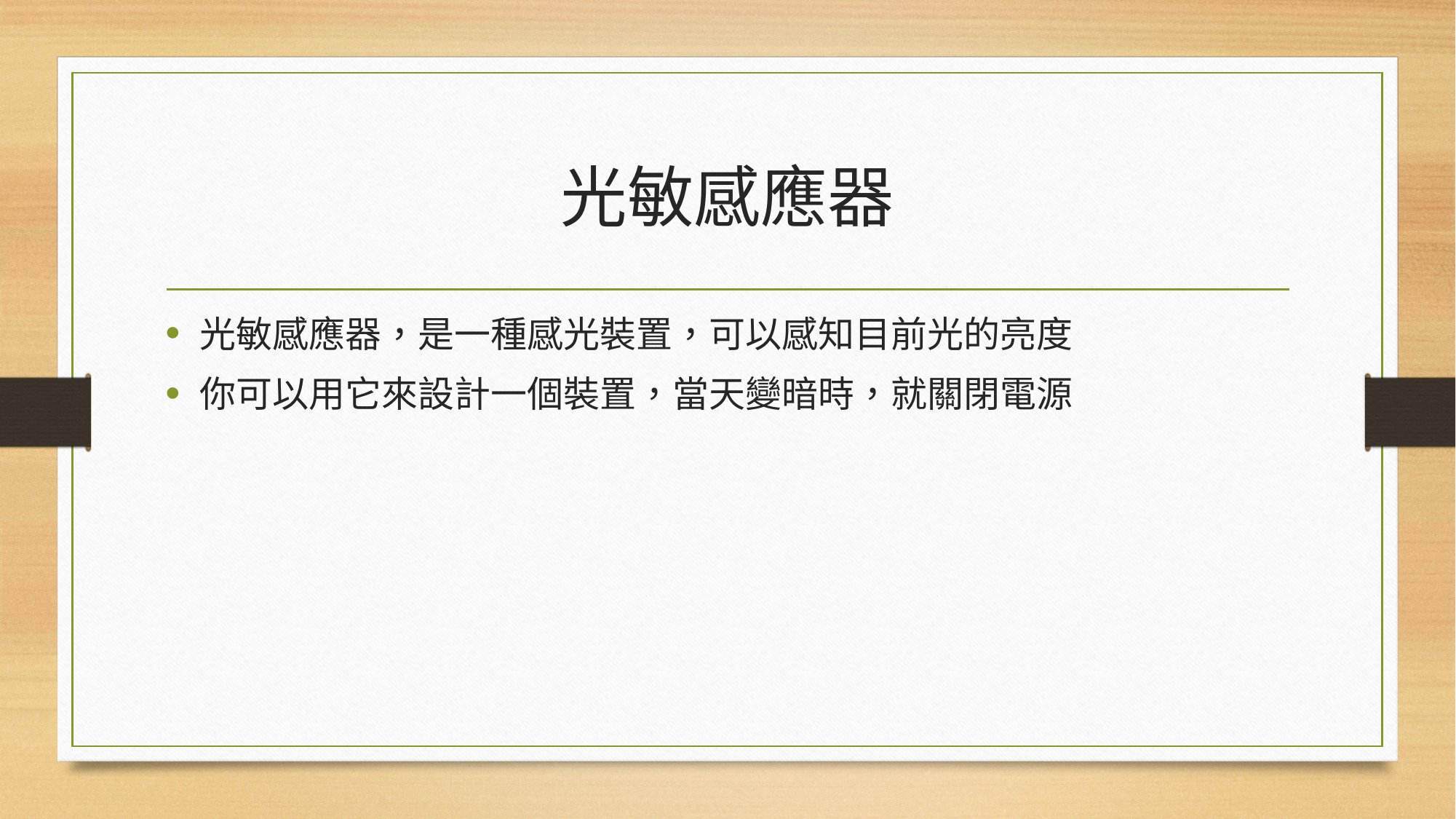

# 光敏感應器
光敏感應器，是一種感光裝置，可以感知目前光的亮度
你可以用它來設計一個裝置，當天變暗時，就關閉電源